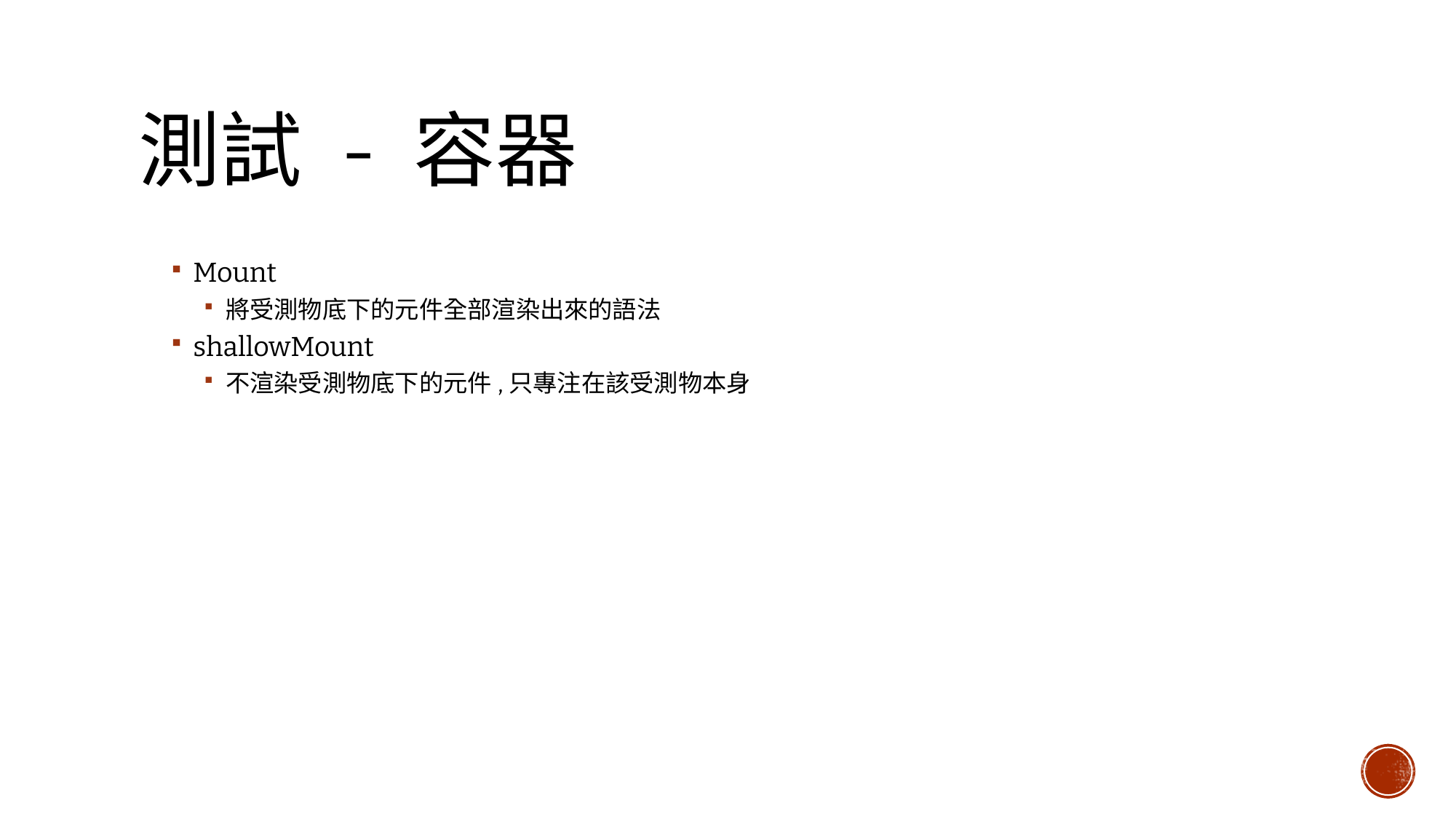

# 測試 - 容器
Mount
將受測物底下的元件全部渲染出來的語法
shallowMount
不渲染受測物底下的元件,只專注在該受測物本身